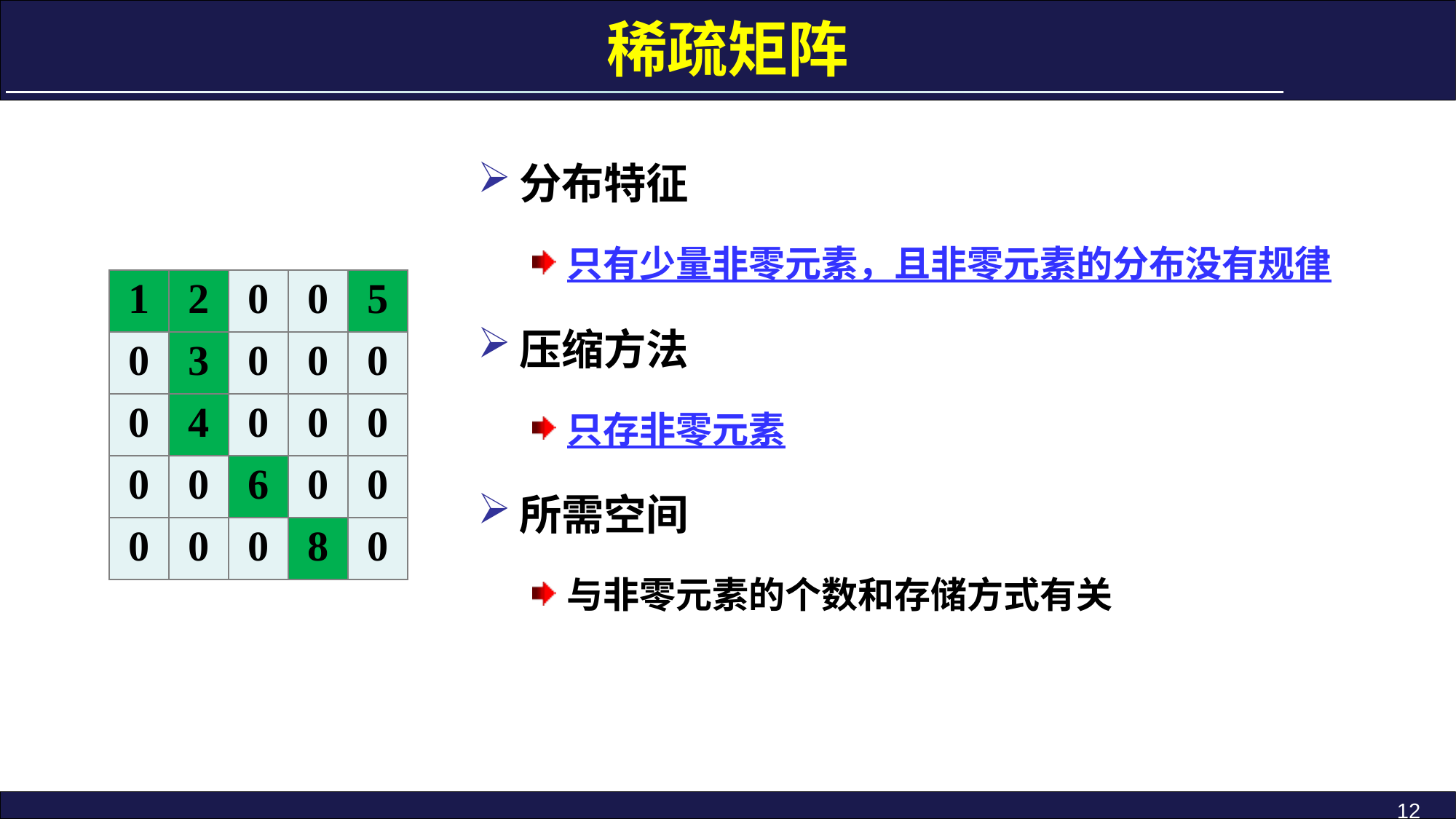

# 稀疏矩阵
分布特征
只有少量非零元素，且非零元素的分布没有规律
压缩方法
只存非零元素
所需空间
与非零元素的个数和存储方式有关
| 1 | 2 | 0 | 0 | 5 |
| --- | --- | --- | --- | --- |
| 0 | 3 | 0 | 0 | 0 |
| 0 | 4 | 0 | 0 | 0 |
| 0 | 0 | 6 | 0 | 0 |
| 0 | 0 | 0 | 8 | 0 |
12